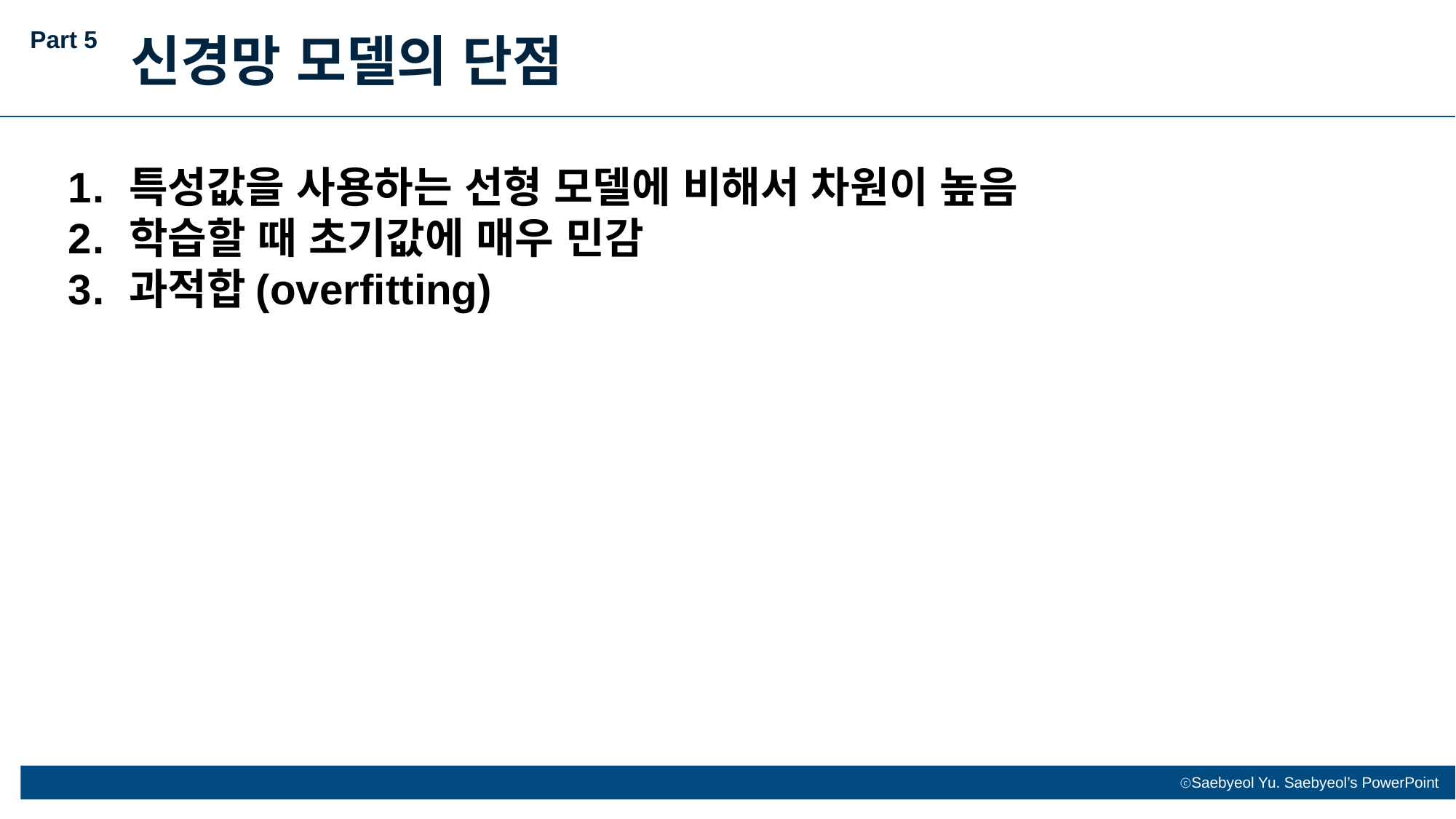

Part 5
신경망 모델의 단점
특성값을 사용하는 선형 모델에 비해서 차원이 높음
학습할 때 초기값에 매우 민감
과적합(overfitting)